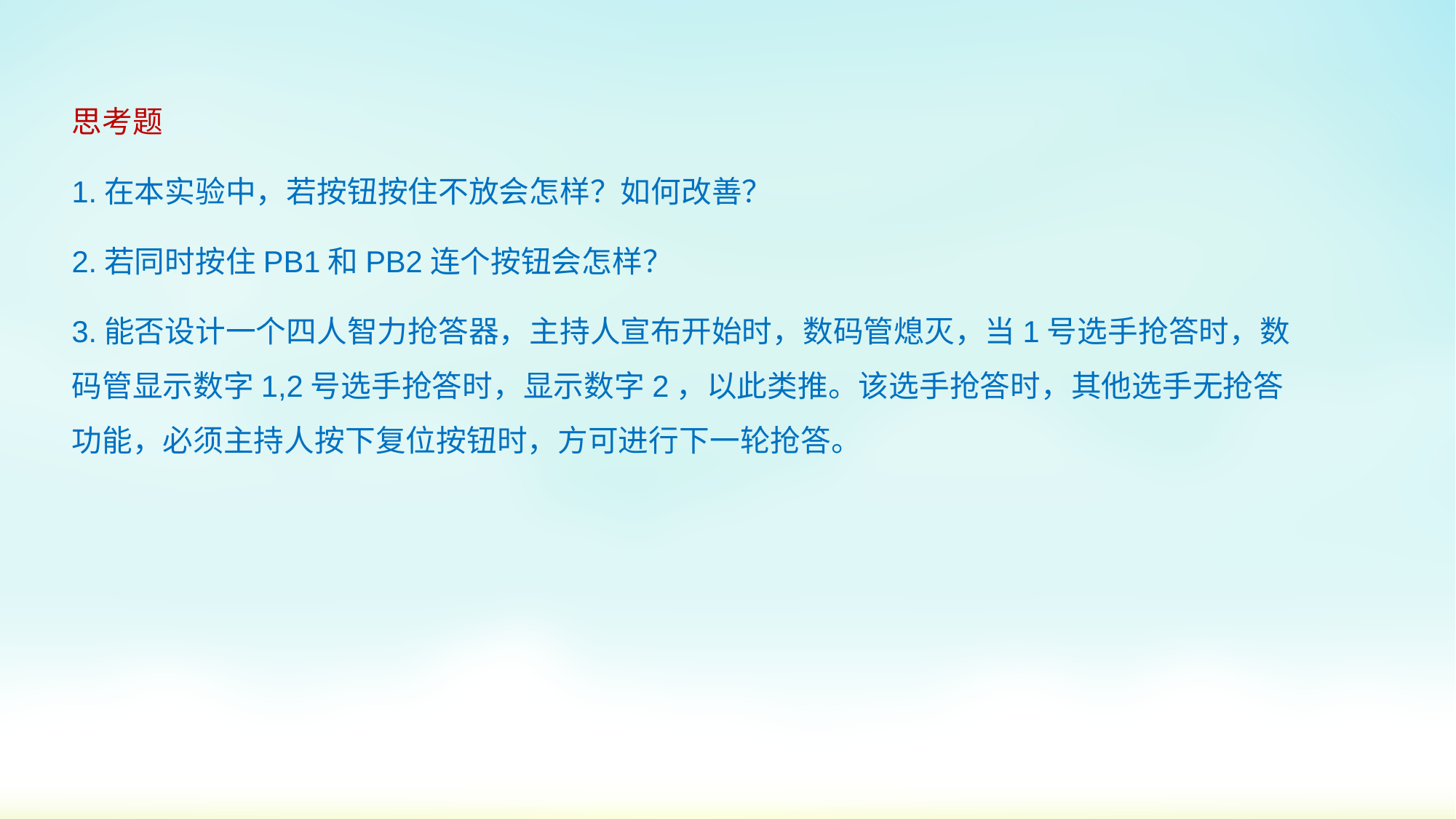

思考题
1.在本实验中，若按钮按住不放会怎样？如何改善？
2.若同时按住PB1和PB2连个按钮会怎样？
3.能否设计一个四人智力抢答器，主持人宣布开始时，数码管熄灭，当1号选手抢答时，数码管显示数字1,2号选手抢答时，显示数字2，以此类推。该选手抢答时，其他选手无抢答功能，必须主持人按下复位按钮时，方可进行下一轮抢答。